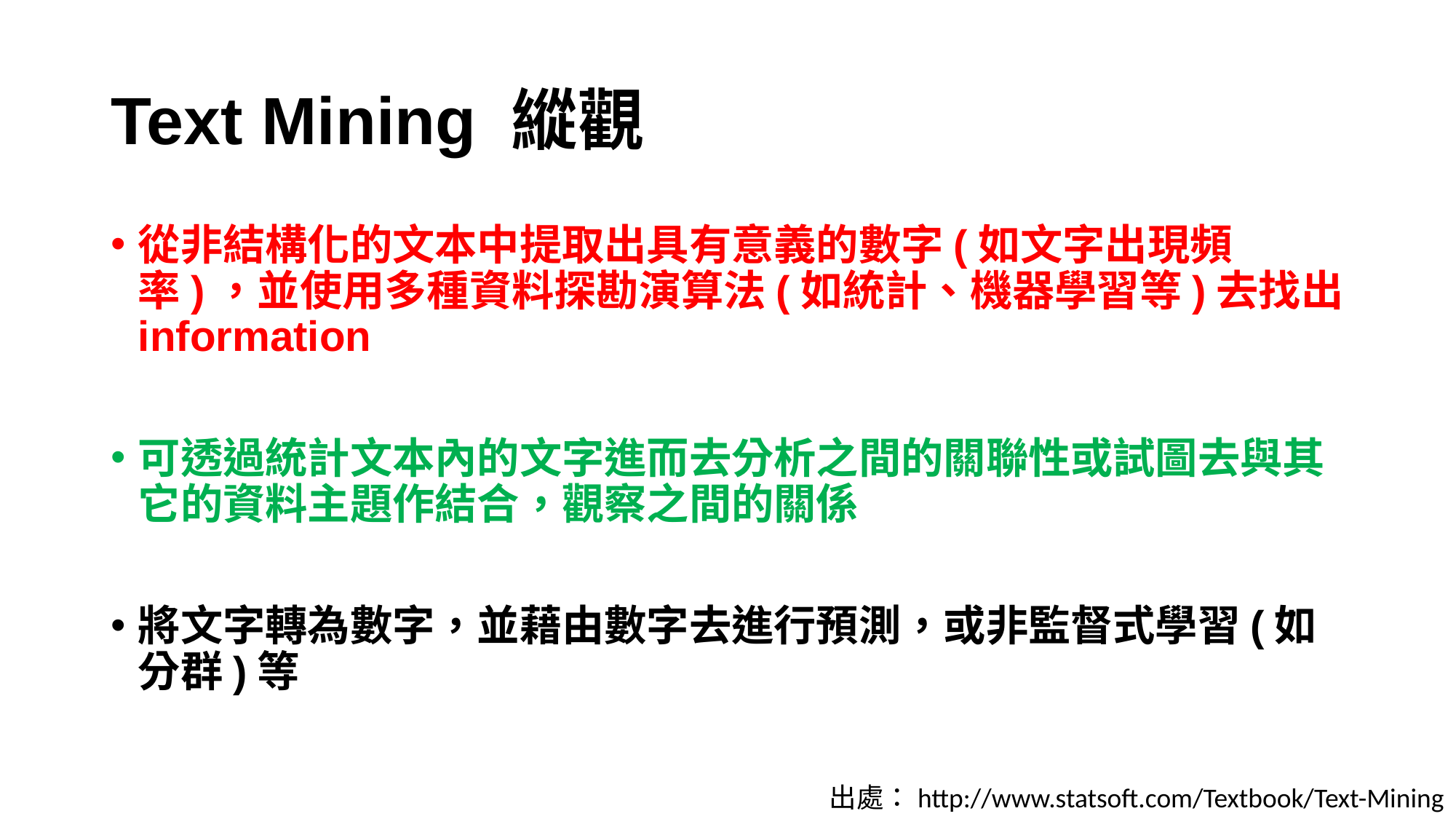

# Text Mining 縱觀
從非結構化的文本中提取出具有意義的數字(如文字出現頻率)，並使用多種資料探勘演算法(如統計、機器學習等)去找出information

可透過統計文本內的文字進而去分析之間的關聯性或試圖去與其它的資料主題作結合，觀察之間的關係

將文字轉為數字，並藉由數字去進行預測，或非監督式學習(如分群)等

出處：http://www.statsoft.com/Textbook/Text-Mining